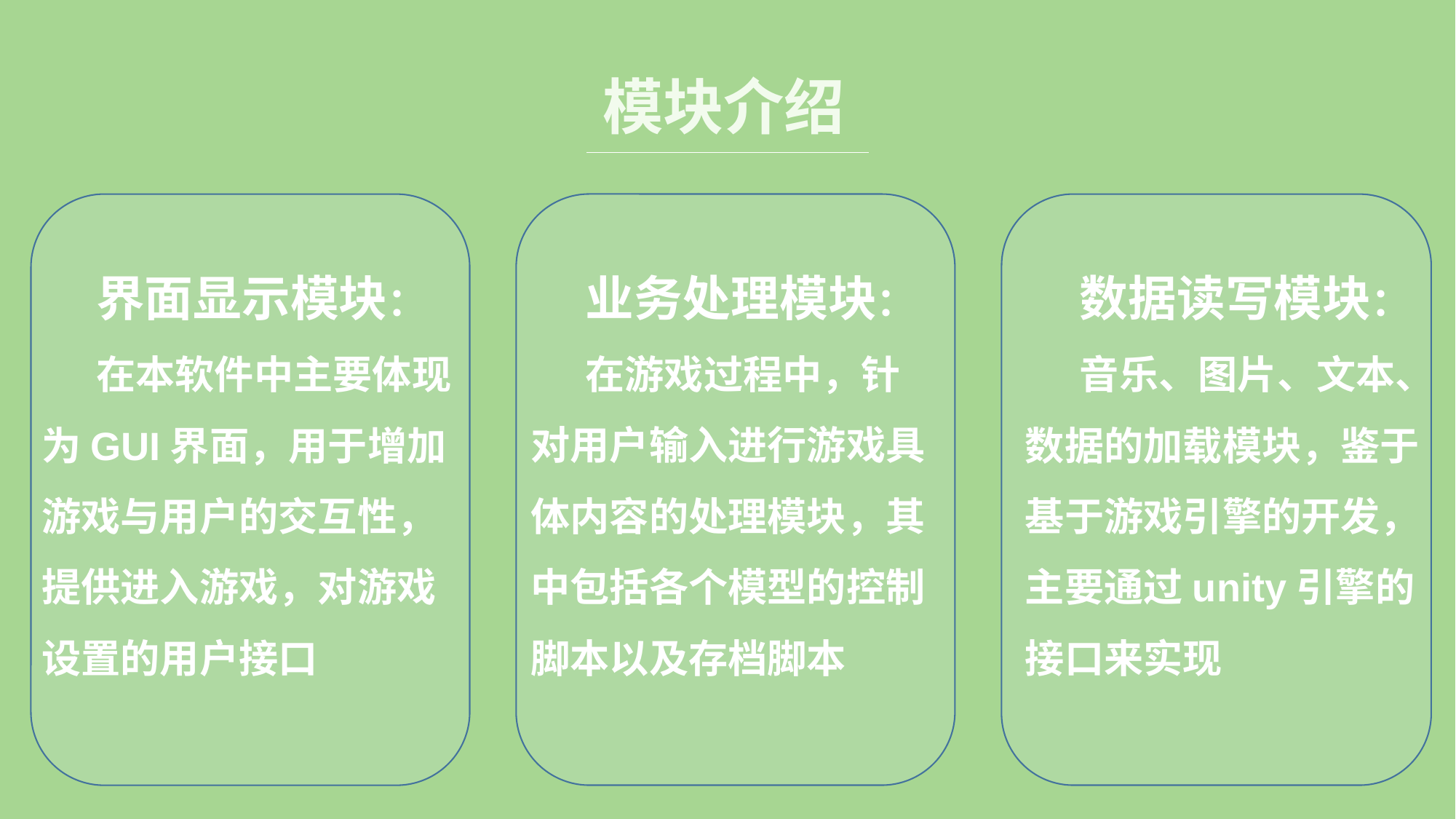

模块介绍

业务处理模块：
在游戏过程中，针对用户输入进行游戏具体内容的处理模块，其中包括各个模型的控制脚本以及存档脚本

界面显示模块：
在本软件中主要体现为GUI界面，用于增加游戏与用户的交互性，提供进入游戏，对游戏设置的用户接口
数据读写模块：
音乐、图片、文本、数据的加载模块，鉴于基于游戏引擎的开发，主要通过unity引擎的接口来实现